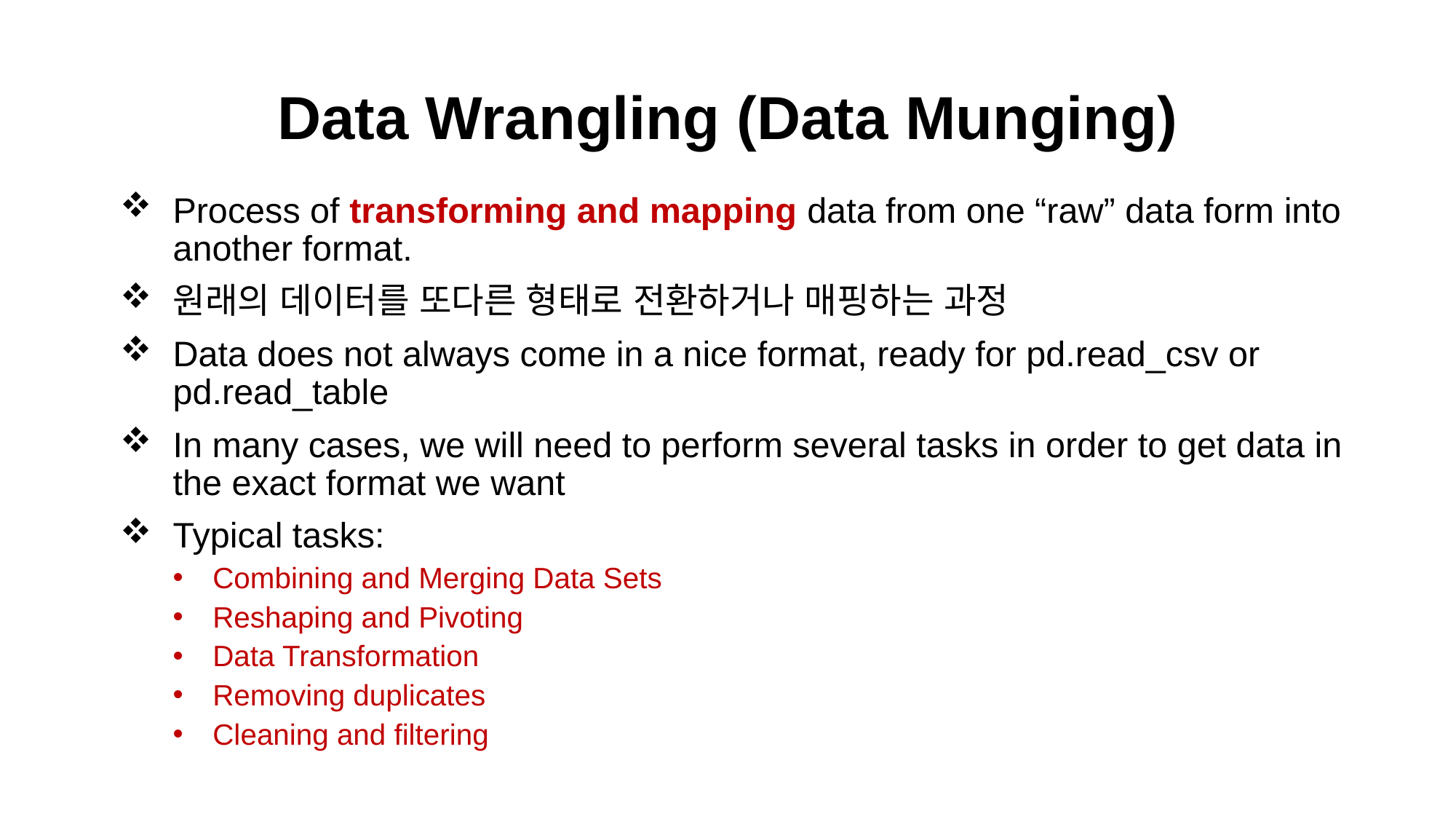

# Data Wrangling (Data Munging)
Process of transforming and mapping data from one “raw” data form into another format.
원래의 데이터를 또다른 형태로 전환하거나 매핑하는 과정
Data does not always come in a nice format, ready for pd.read_csv or pd.read_table
In many cases, we will need to perform several tasks in order to get data in the exact format we want
Typical tasks:
Combining and Merging Data Sets
Reshaping and Pivoting
Data Transformation
Removing duplicates
Cleaning and filtering